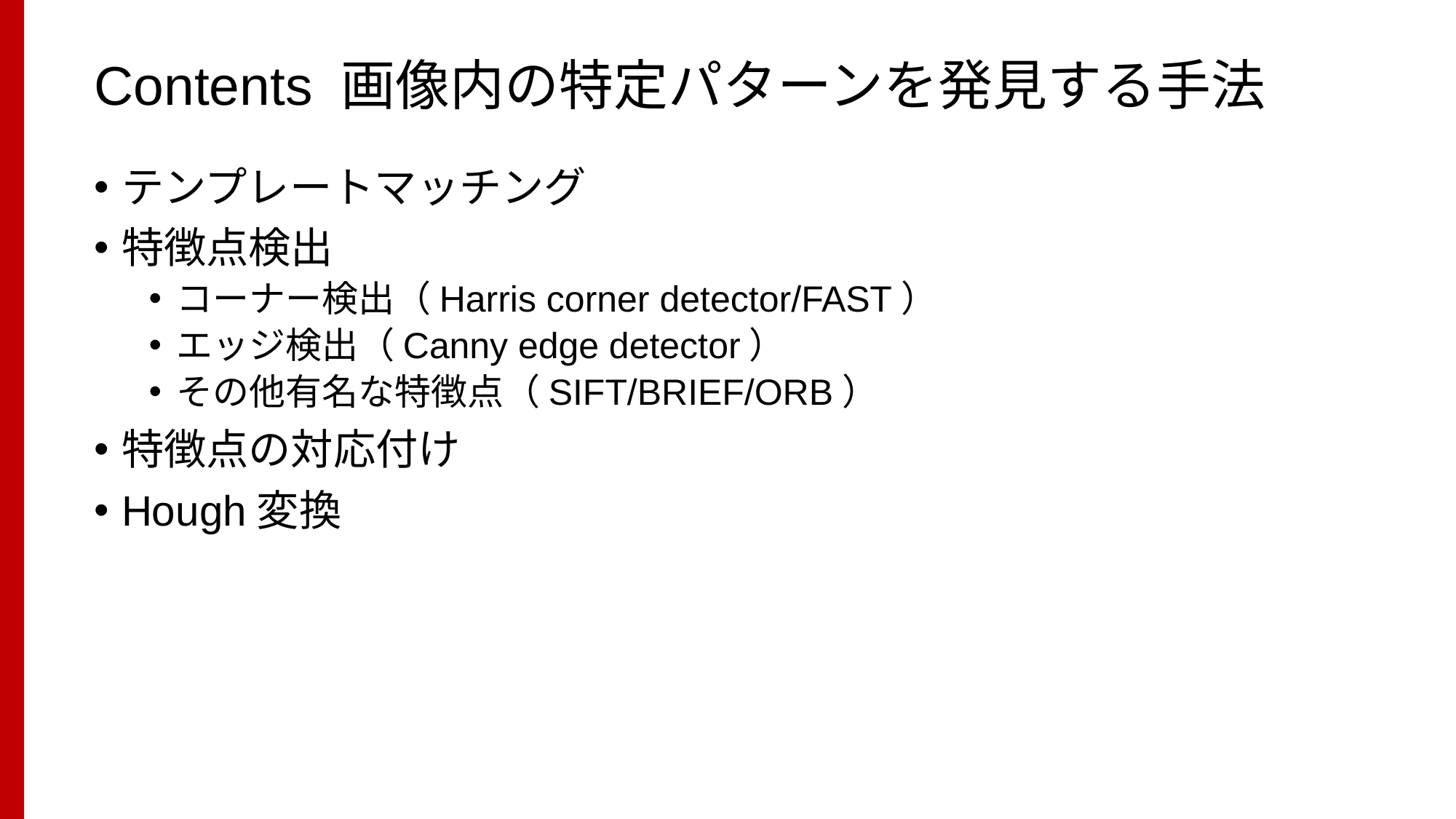

# Contents 画像内の特定パターンを発見する手法
テンプレートマッチング
特徴点検出
コーナー検出（Harris corner detector/FAST）
エッジ検出（Canny edge detector）
その他有名な特徴点（SIFT/BRIEF/ORB）
特徴点の対応付け
Hough変換